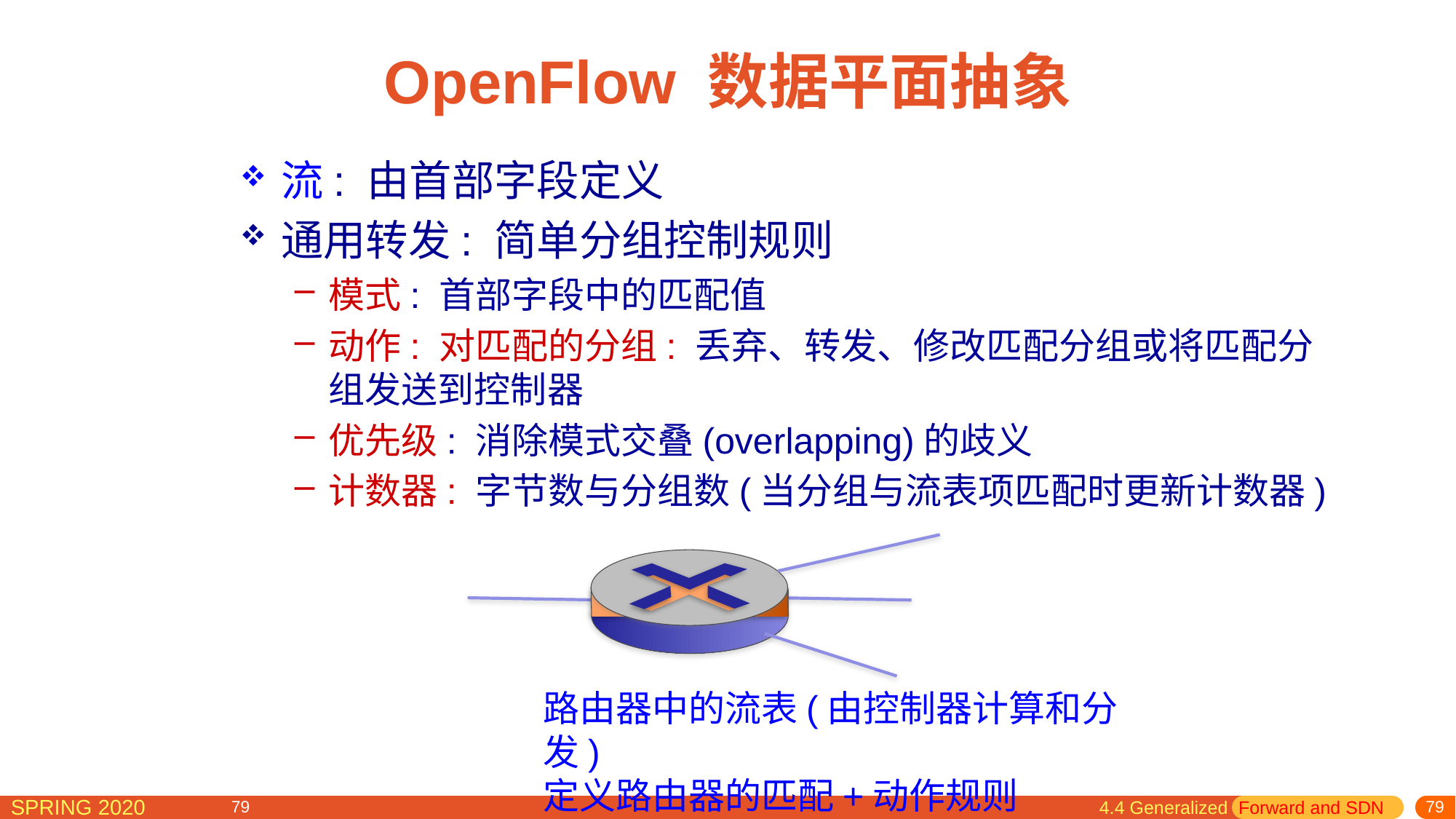

# OpenFlow 数据平面抽象
流: 由首部字段定义
通用转发: 简单分组控制规则
模式: 首部字段中的匹配值
动作: 对匹配的分组: 丢弃、转发、修改匹配分组或将匹配分组发送到控制器
优先级: 消除模式交叠(overlapping)的歧义
计数器: 字节数与分组数(当分组与流表项匹配时更新计数器)

路由器中的流表(由控制器计算和分发)
定义路由器的匹配+动作规则
4.4 Generalized  Forward and SDN